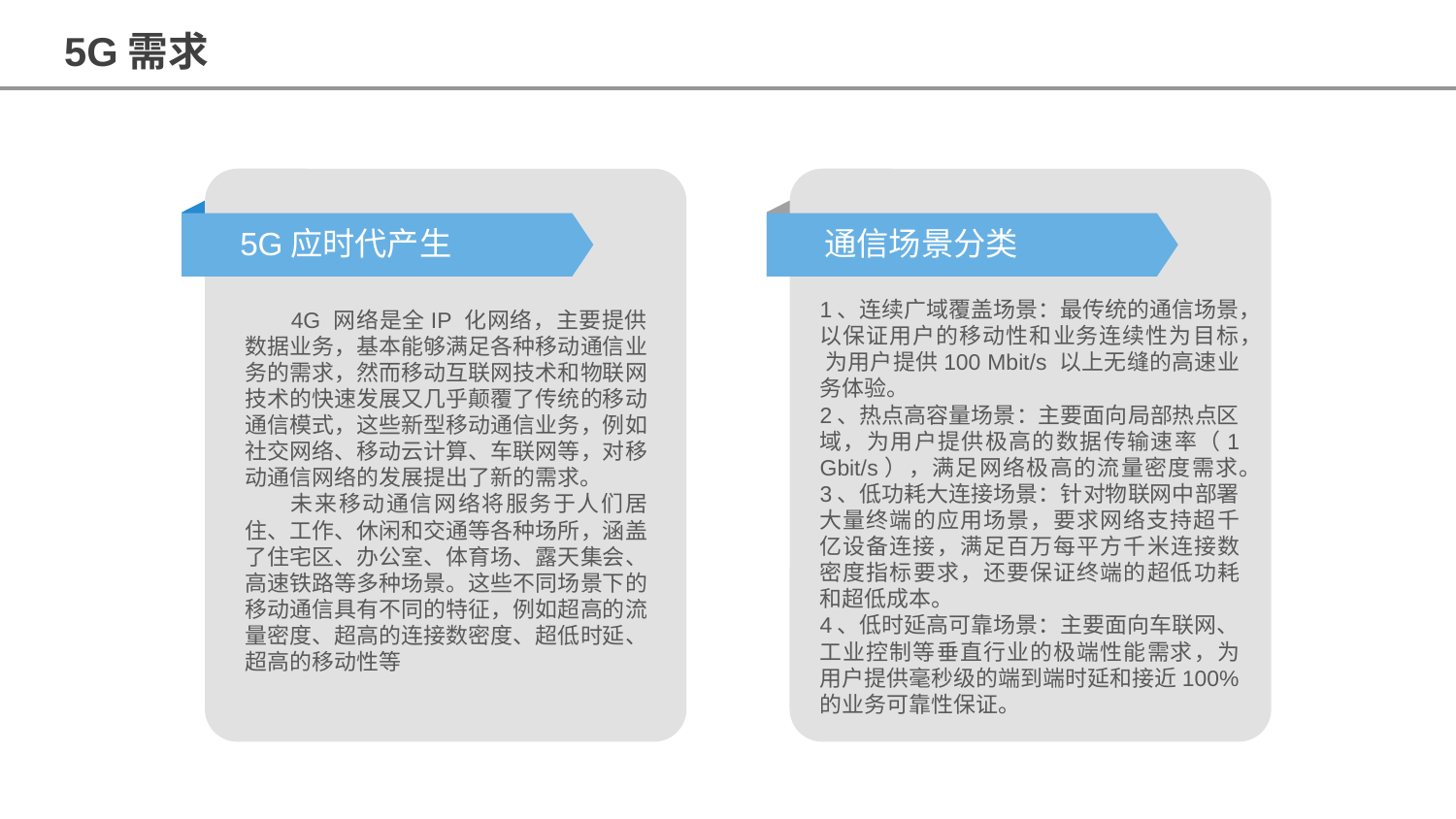

5G需求

5G应时代产生
通信场景分类
1、连续广域覆盖场景：最传统的通信场景，以保证用户的移动性和业务连续性为目标， 为用户提供100 Mbit/s 以上无缝的高速业务体验。
2、热点高容量场景：主要面向局部热点区域，为用户提供极高的数据传输速率（1 Gbit/s），满足网络极高的流量密度需求。
3、低功耗大连接场景：针对物联网中部署大量终端的应用场景，要求网络支持超千亿设备连接，满足百万每平方千米连接数密度指标要求，还要保证终端的超低功耗和超低成本。
4、低时延高可靠场景：主要面向车联网、工业控制等垂直行业的极端性能需求，为用户提供毫秒级的端到端时延和接近100%的业务可靠性保证。
4G 网络是全IP 化网络，主要提供数据业务，基本能够满足各种移动通信业务的需求，然而移动互联网技术和物联网技术的快速发展又几乎颠覆了传统的移动通信模式，这些新型移动通信业务，例如社交网络、移动云计算、车联网等，对移动通信网络的发展提出了新的需求。
未来移动通信网络将服务于人们居住、工作、休闲和交通等各种场所，涵盖了住宅区、办公室、体育场、露天集会、高速铁路等多种场景。这些不同场景下的移动通信具有不同的特征，例如超高的流量密度、超高的连接数密度、超低时延、超高的移动性等